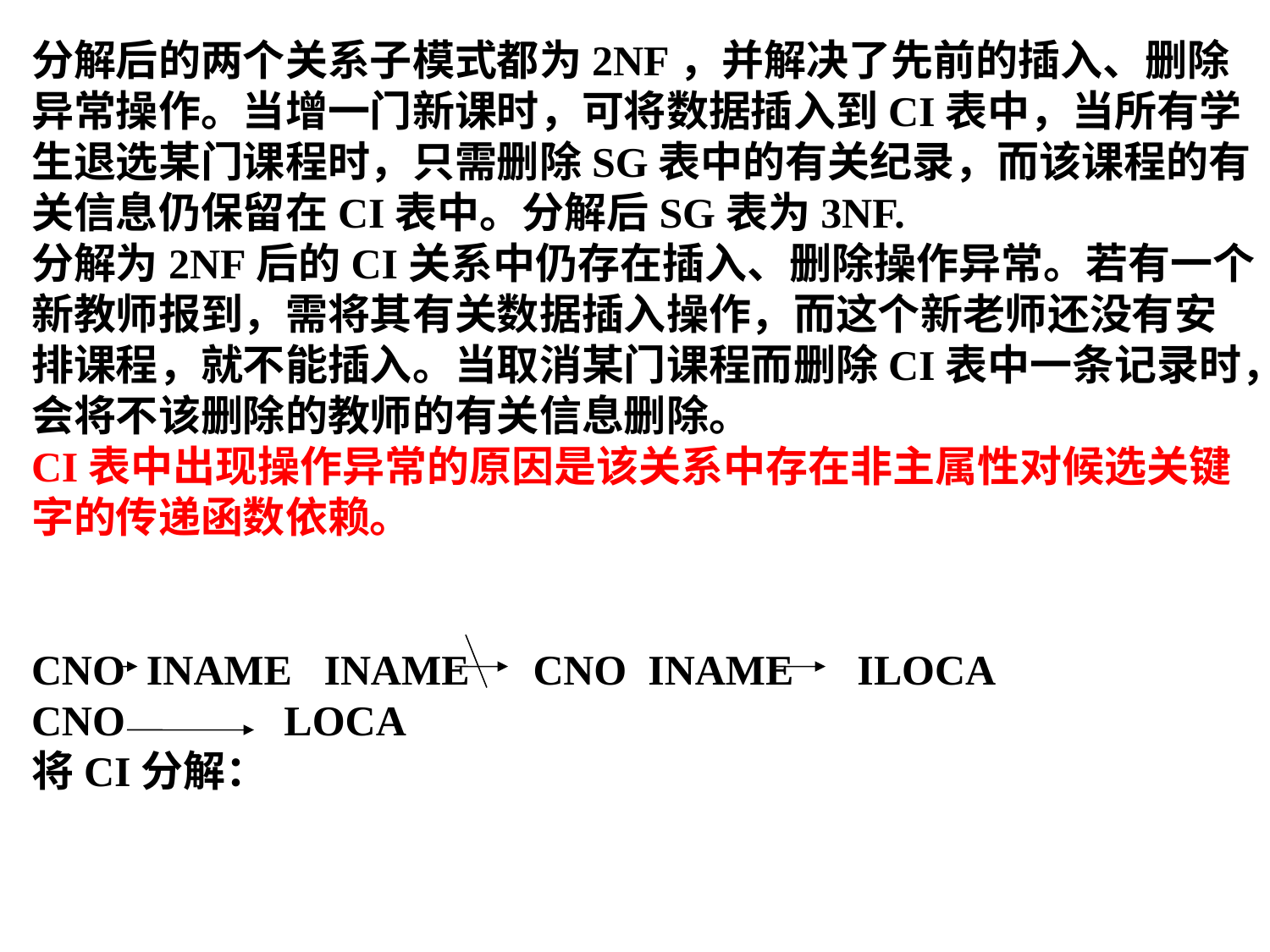

分解后的两个关系子模式都为2NF，并解决了先前的插入、删除异常操作。当增一门新课时，可将数据插入到CI表中，当所有学生退选某门课程时，只需删除SG表中的有关纪录，而该课程的有关信息仍保留在CI表中。分解后SG表为3NF.
分解为2NF后的CI关系中仍存在插入、删除操作异常。若有一个新教师报到，需将其有关数据插入操作，而这个新老师还没有安排课程，就不能插入。当取消某门课程而删除CI表中一条记录时，会将不该删除的教师的有关信息删除。
CI表中出现操作异常的原因是该关系中存在非主属性对候选关键字的传递函数依赖。

CNO  INAME   INAME      CNO  INAME      ILOCA
CNO               LOCA
将CI分解：